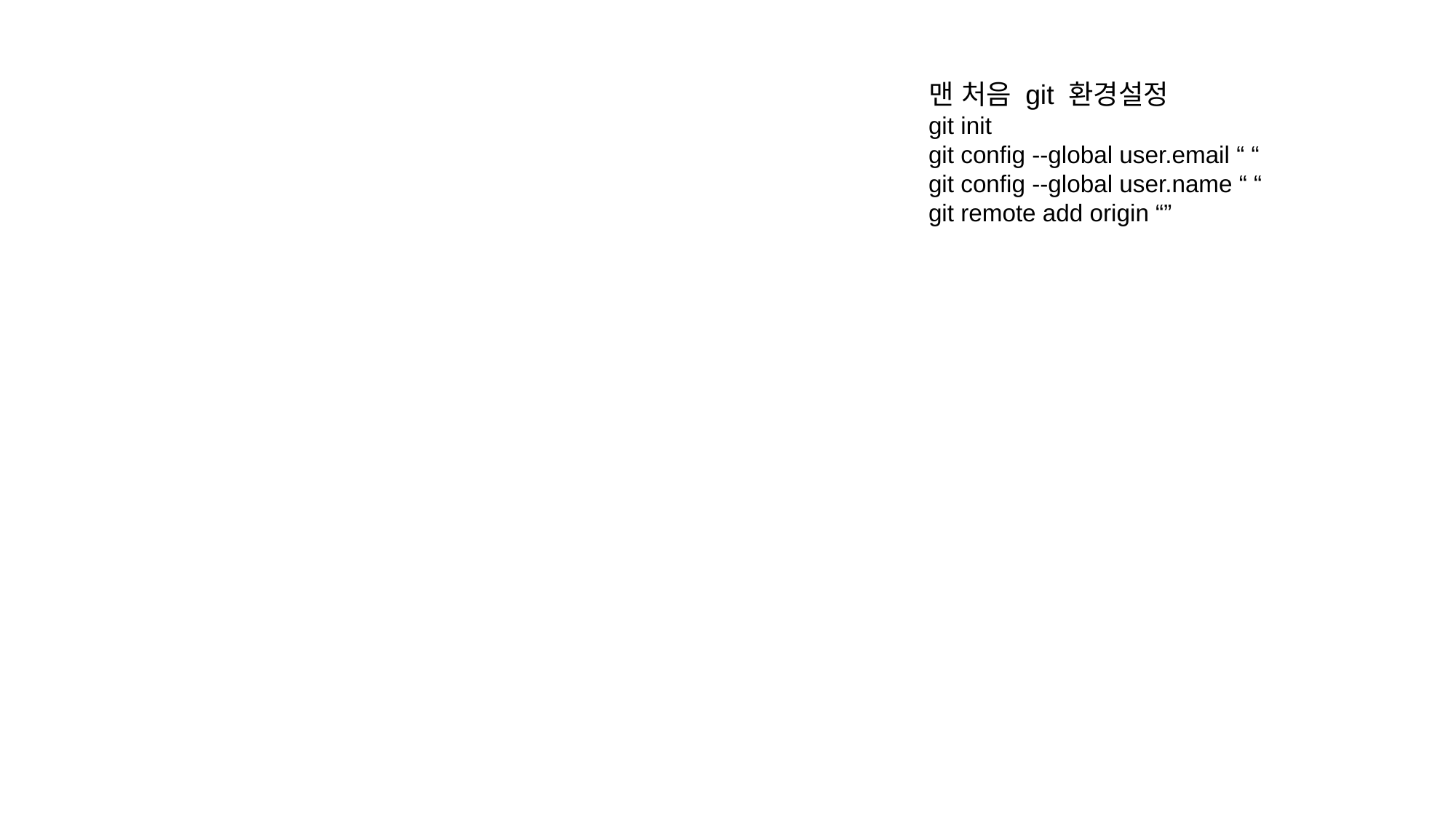

맨 처음 git 환경설정
git init
git config --global user.email “ “
git config --global user.name “ “
git remote add origin “”